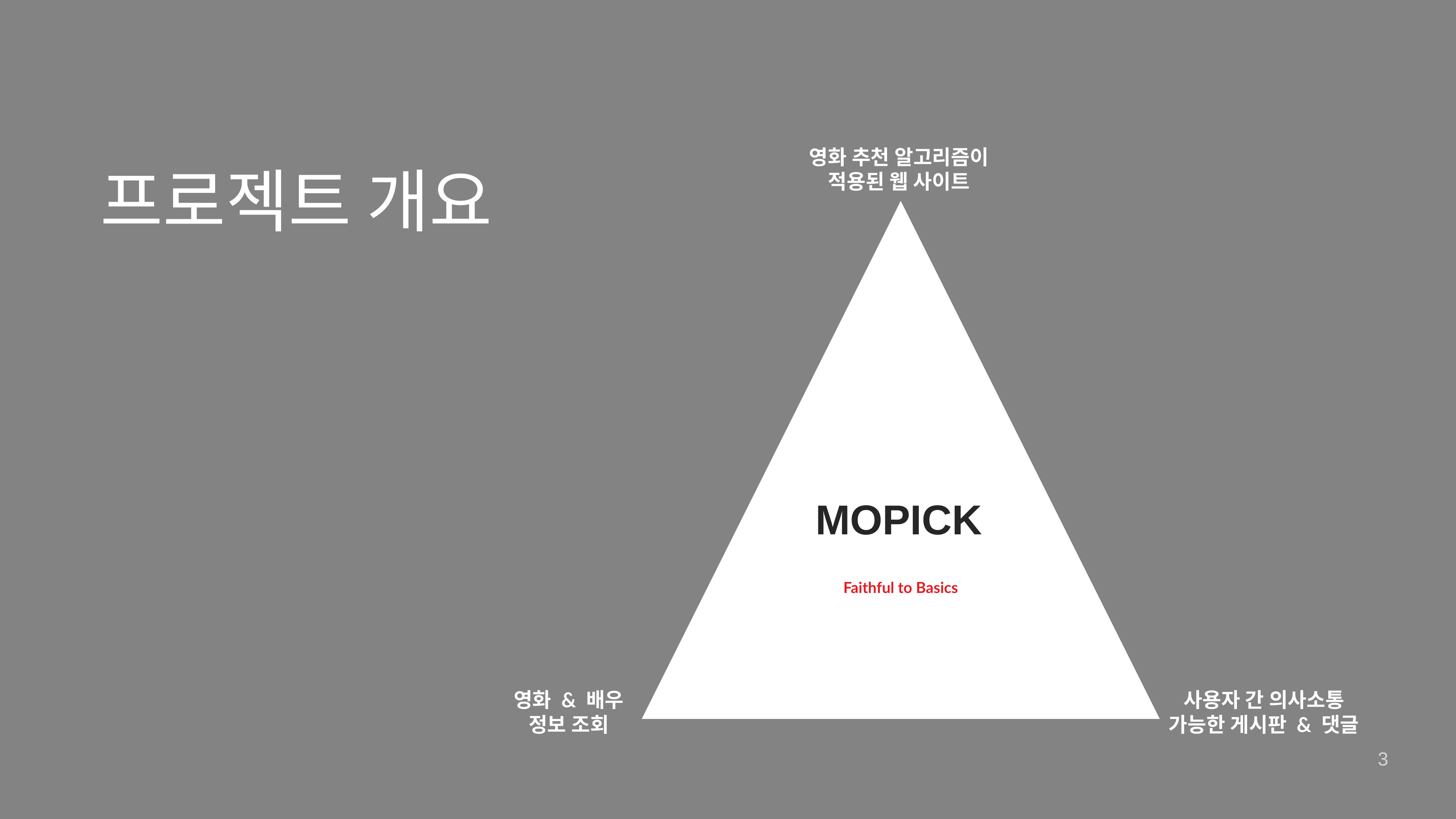

영화 추천 알고리즘이 적용된 웹 사이트
# 프로젝트 개요

MOPICK
Faithful to Basics
영화 & 배우
정보 조회
사용자 간 의사소통 가능한 게시판 & 댓글
3